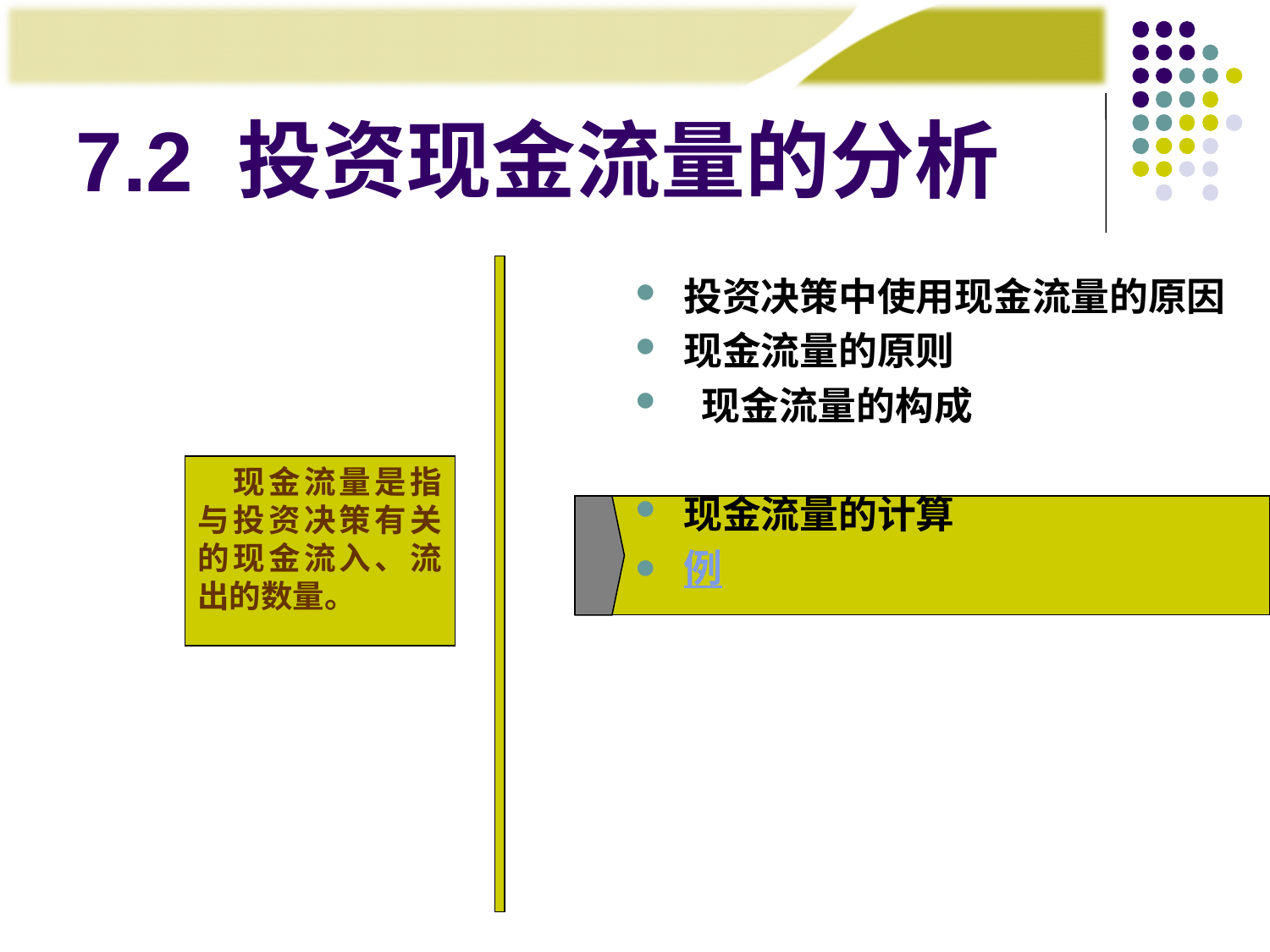

7.2 投资现金流量的分析

投资决策中使用现金流量的原因
现金流量的原则
 现金流量的构成

现金流量的计算
例

　现金流量是指与投资决策有关的现金流入、流出的数量。